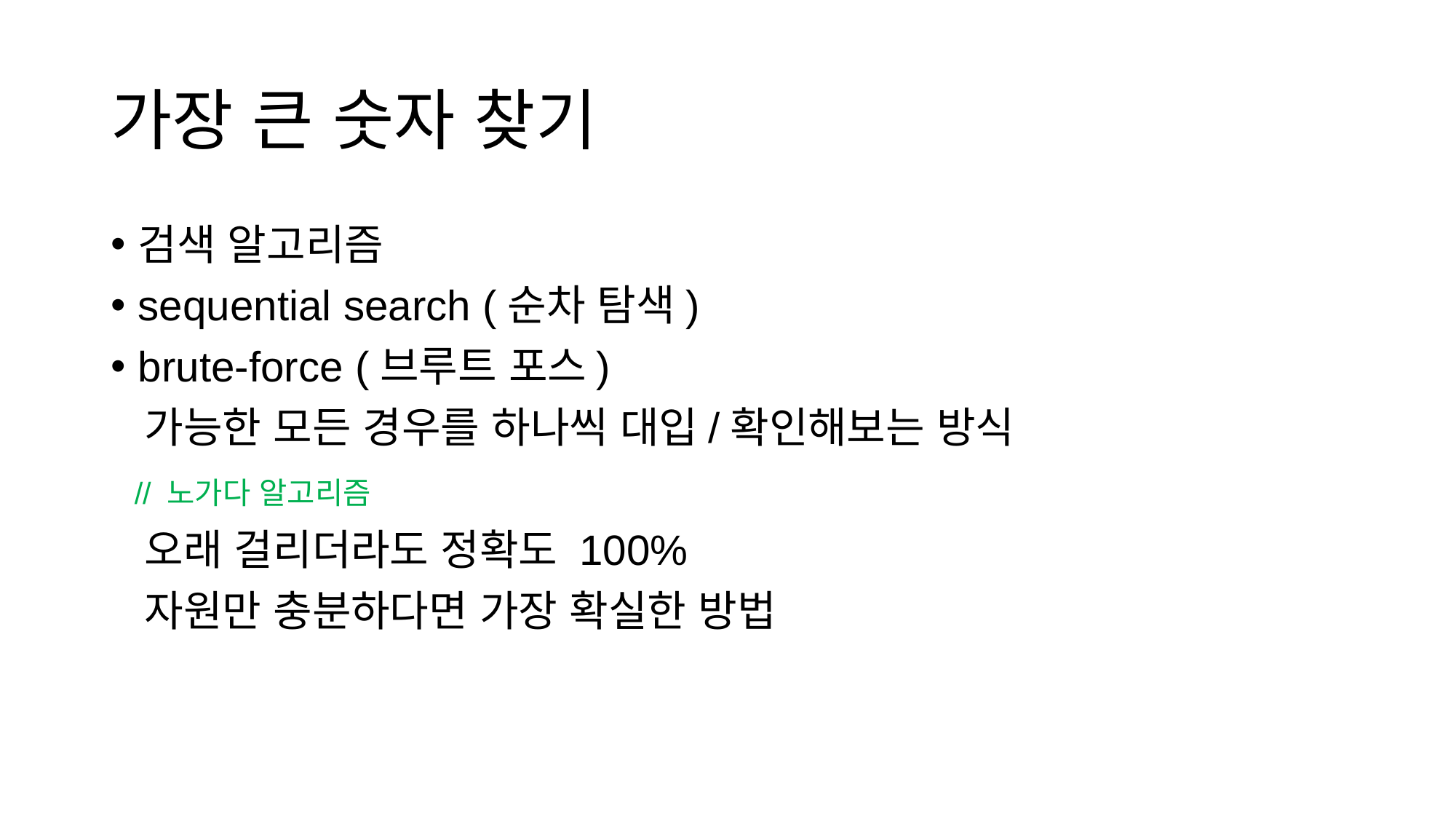

가장 큰 숫자 찾기
검색 알고리즘
sequential search (순차 탐색)
brute-force (브루트 포스)
  가능한 모든 경우를 하나씩 대입/확인해보는 방식
  // 노가다 알고리즘
  오래 걸리더라도 정확도 100%
  자원만 충분하다면 가장 확실한 방법